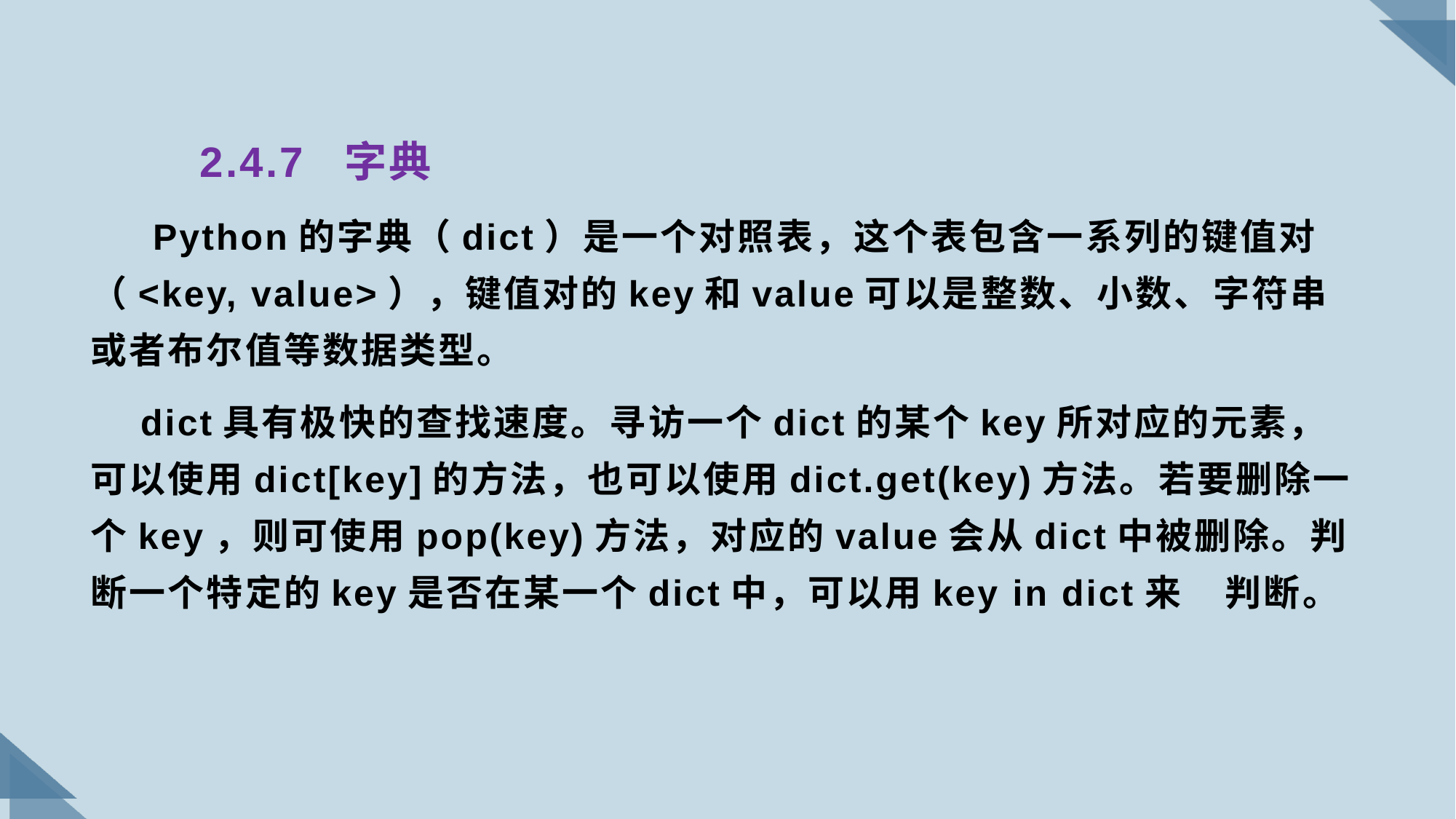

2.4.7  字典
     Python的字典（dict）是一个对照表，这个表包含一系列的键值对（<key, value>），键值对的key和value可以是整数、小数、字符串或者布尔值等数据类型。
    dict具有极快的查找速度。寻访一个dict的某个key所对应的元素，可以使用dict[key]的方法，也可以使用dict.get(key)方法。若要删除一个key，则可使用pop(key)方法，对应的value会从dict中被删除。判断一个特定的key是否在某一个dict中，可以用key in dict来    判断。